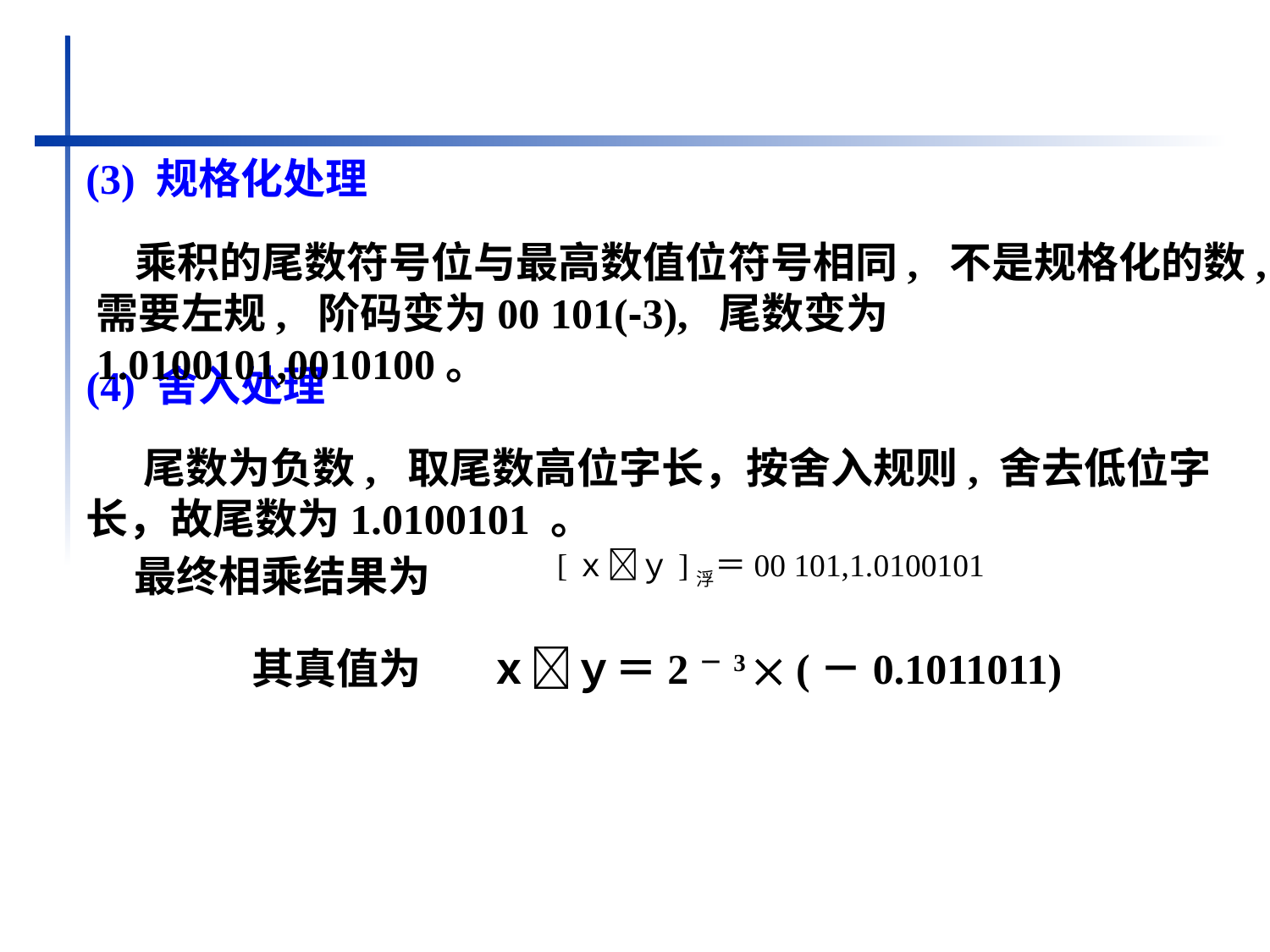

(3) 规格化处理
   乘积的尾数符号位与最高数值位符号相同,  不是规格化的数,需要左规,  阶码变为00 101(-3),  尾数变为 1.0100101,0010100。
(4) 舍入处理
     尾数为负数,  取尾数高位字长，按舍入规则, 舍去低位字长，故尾数为1.0100101 。
    最终相乘结果为
[ｘ×ｙ]浮＝00 101,1.0100101
             其真值为       ｘ×ｙ＝2－3 × (－0.1011011)